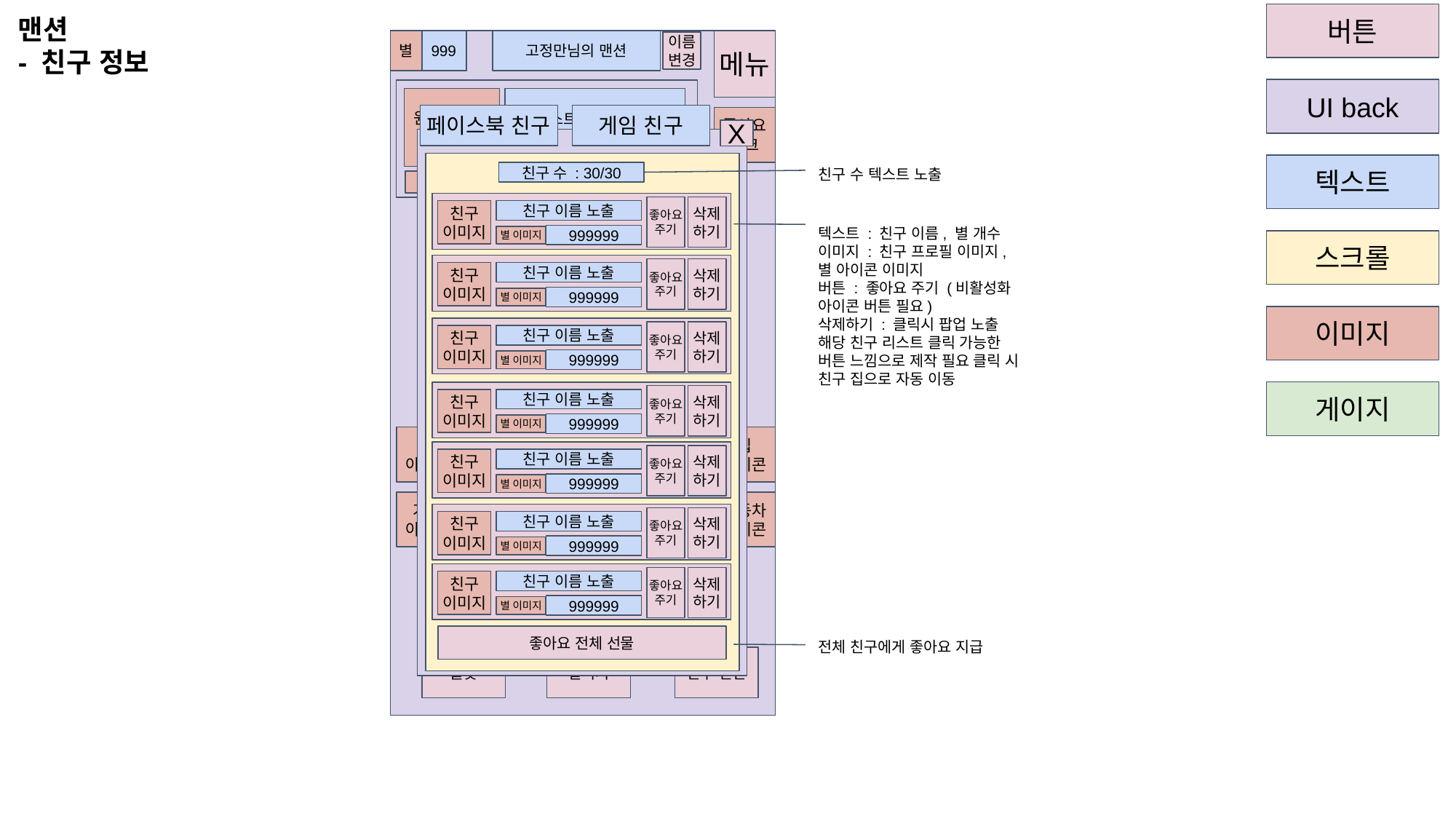

버튼
UI back
텍스트
스크롤
이미지
게이지
맨션
- 친구 정보

별
999
고정만님의 맨션
메뉴
이름 변경

원화 캐릭터
이미지
퀘스트 텍스트 노출
3줄로 노출
보상
보상 정보
페이스북 친구
게임 친구
좋아요 랭크
X

친구 수 텍스트 노출

친구 수 : 30/30

좋아요주기
삭제하기
친구 이미지
친구 이름 노출
999999
별 이미지
텍스트 : 친구 이름, 별 개수
이미지 : 친구 프로필 이미지, 별 아이콘 이미지
버튼 : 좋아요 주기 (비활성화 아이콘 버튼 필요)
삭제하기 : 클릭시 팝업 노출
해당 친구 리스트 클릭 가능한 버튼 느낌으로 제작 필요 클릭 시 친구 집으로 자동 이동

좋아요주기
삭제하기
친구 이미지
친구 이름 노출
999999
별 이미지

좋아요주기
삭제하기
친구 이미지
친구 이름 노출
999999
별 이미지

좋아요주기
삭제하기
친구 이미지
친구 이름 노출
999999
별 이미지
배 아이콘
집 아이콘

좋아요주기
삭제하기
친구 이미지
친구 이름 노출
999999
별 이미지
거실 아이콘
자동차 아이콘

좋아요주기
삭제하기
친구 이미지
친구 이름 노출
999999
별 이미지

좋아요주기
삭제하기
친구 이미지
친구 이름 노출
999999
별 이미지
전체 친구에게 좋아요 지급
좋아요 전체 선물
슬롯
빌리지
친구 맨션